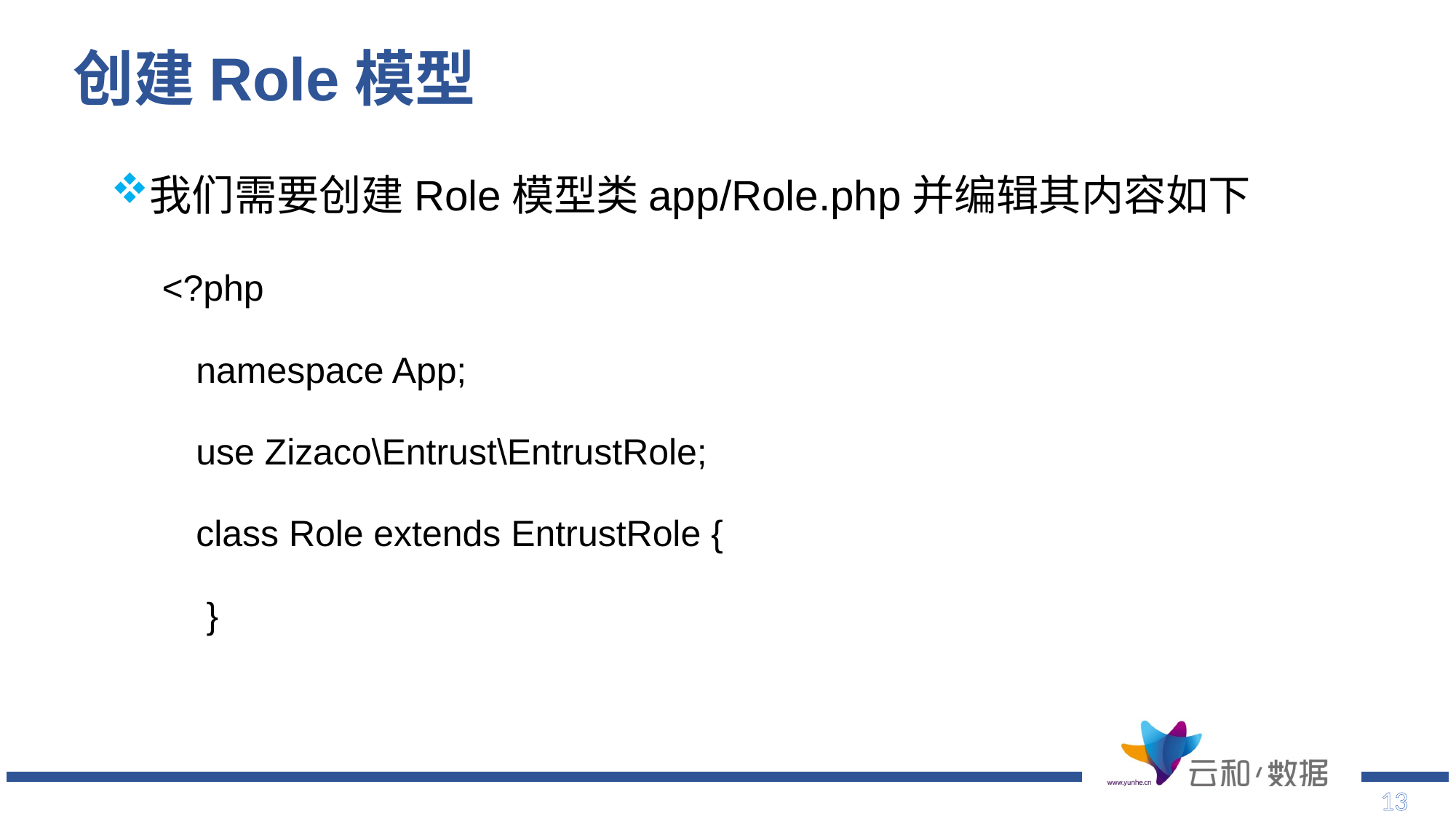

# 创建Role模型
我们需要创建Role模型类app/Role.php并编辑其内容如下
     <?php
   namespace App;
   use Zizaco\Entrust\EntrustRole;
   class Role extends EntrustRole {
    }